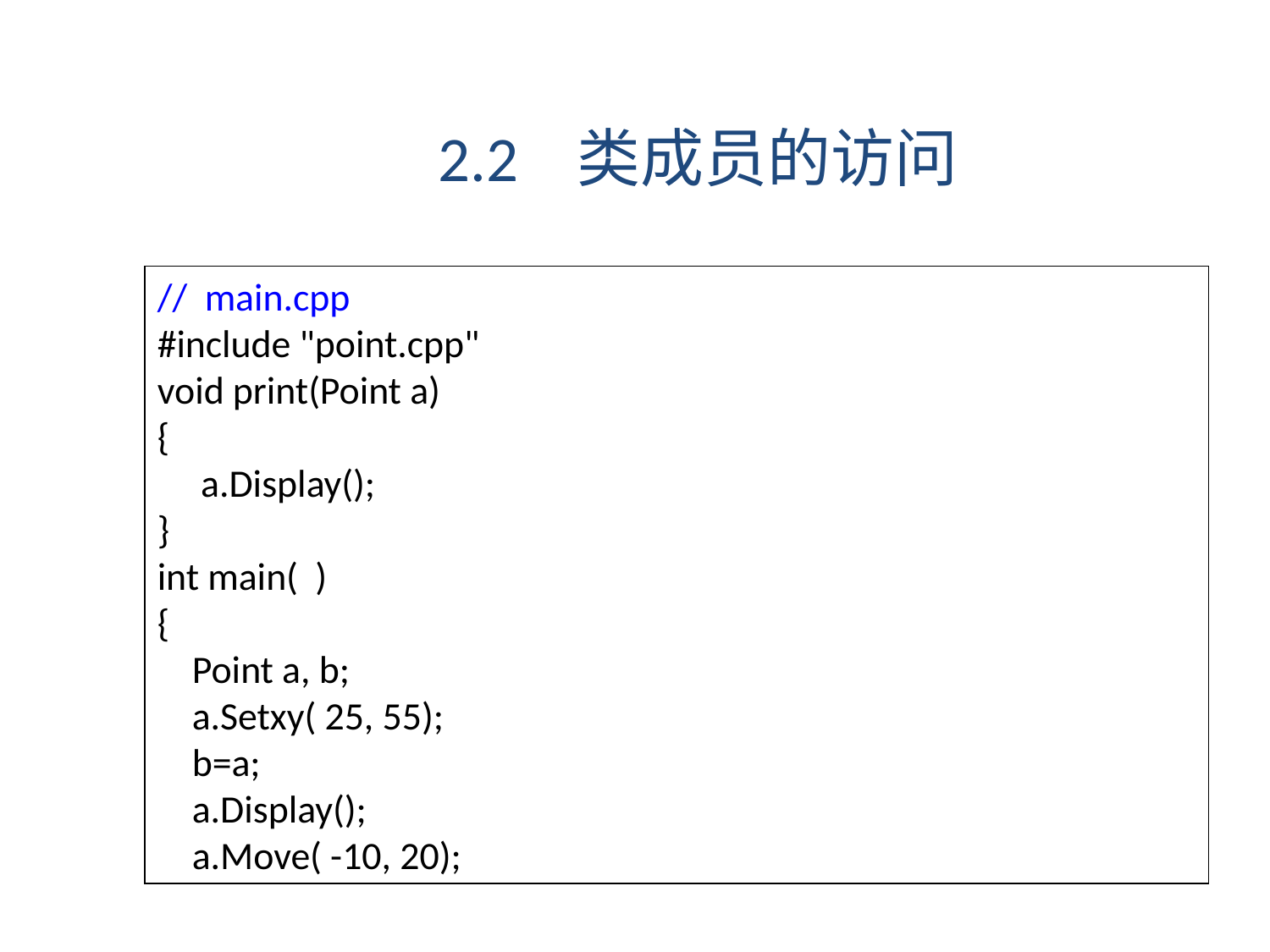

2.2   类成员的访问
//  main.cpp
#include "point.cpp"
void print(Point a)
{
     a.Display();
}
int main(  )
{
    Point a, b;
    a.Setxy( 25, 55);
    b=a;
    a.Display();
    a.Move( -10, 20);